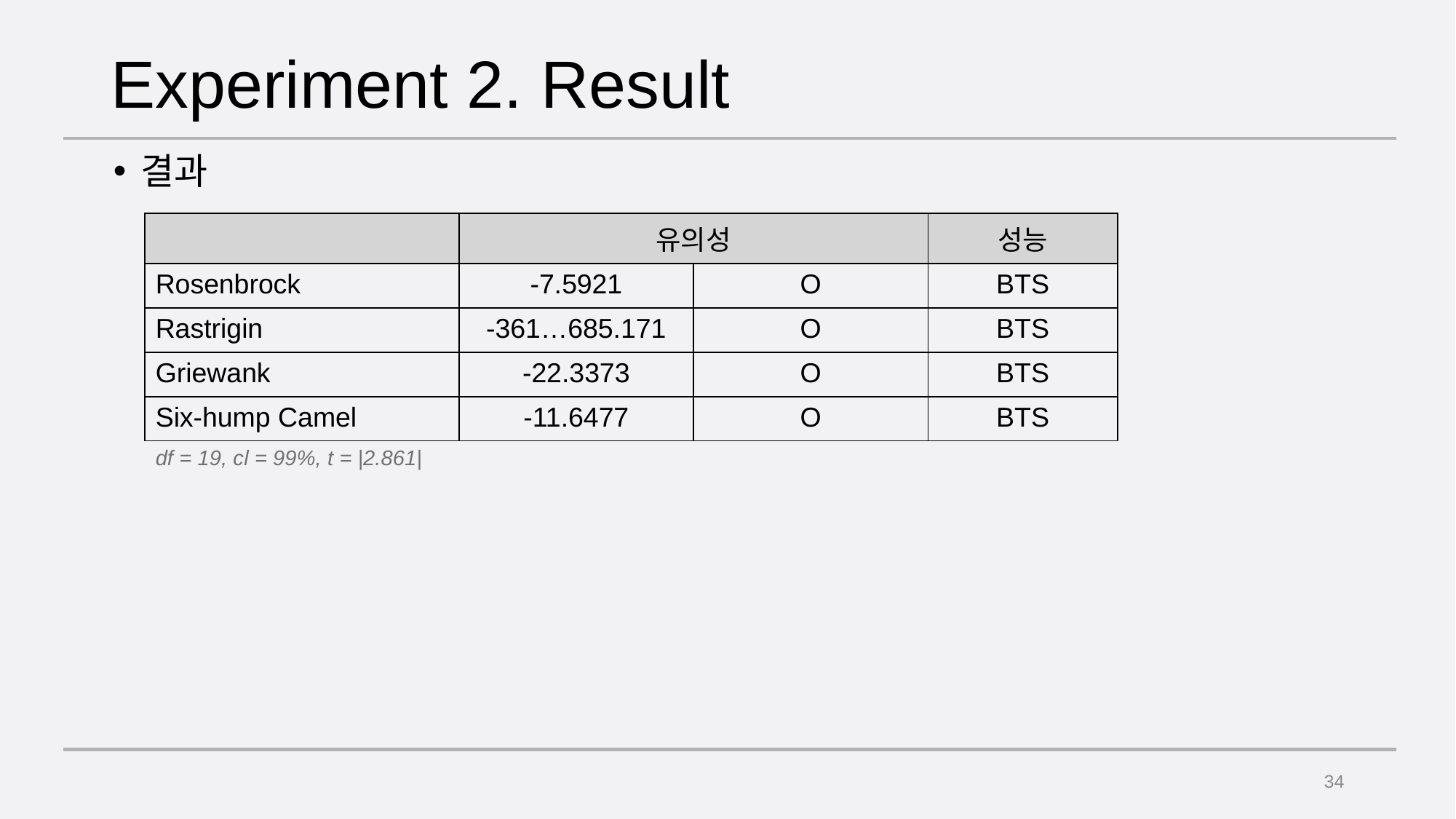

# Experiment 2. Result
결과
|  | 유의성 |  | 성능 |
| --- | --- | --- | --- |
| Rosenbrock | -7.5921 | O | BTS |
| Rastrigin | -361…685.171 | O | BTS |
| Griewank | -22.3373 | O | BTS |
| Six-hump Camel | -11.6477 | O | BTS |
| df = 19, cl = 99%, t = |2.861| |  |  |  |
34